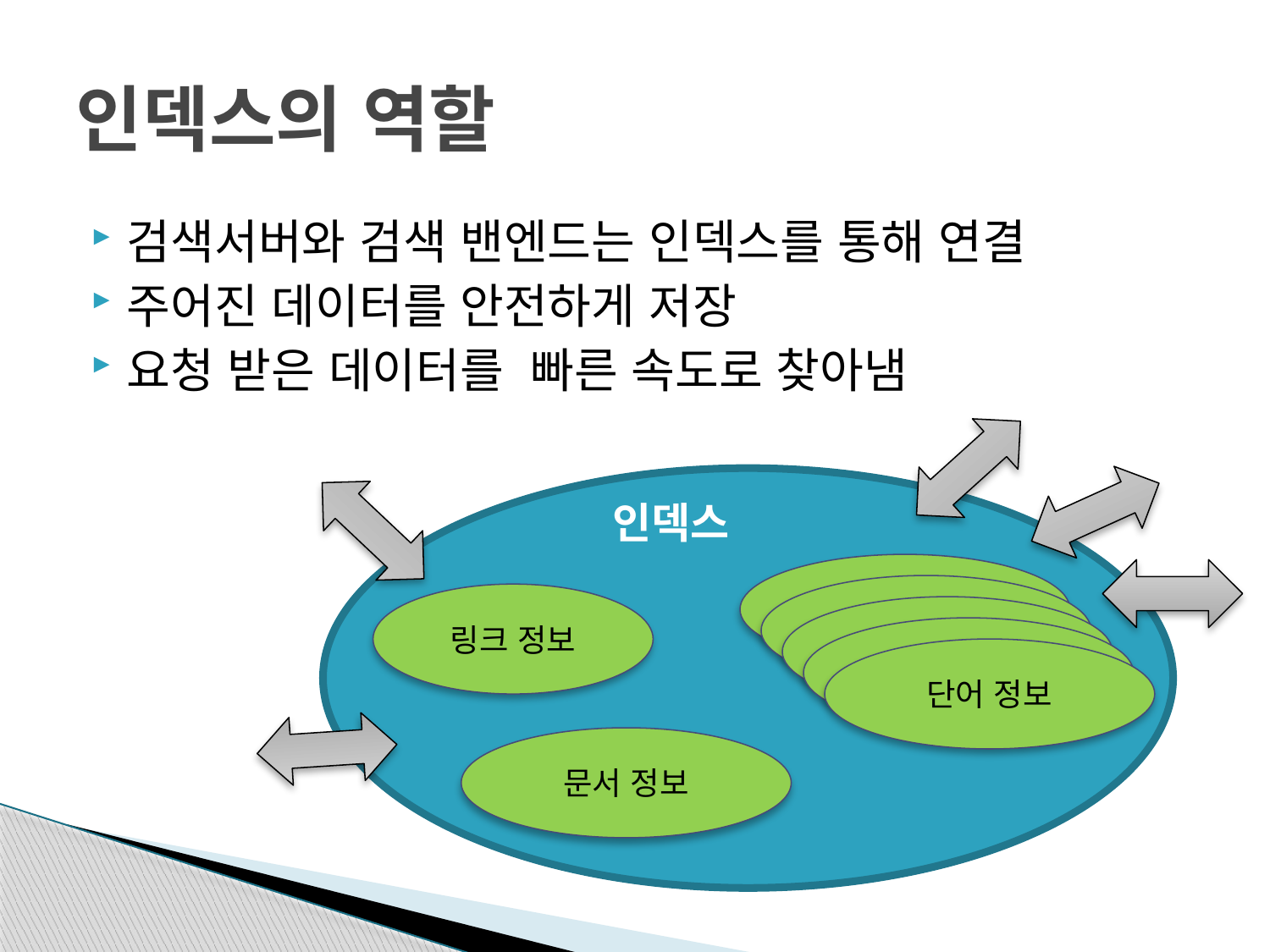

# 인덱스의 역할
검색서버와 검색 밴엔드는 인덱스를 통해 연결
주어진 데이터를 안전하게 저장
요청 받은 데이터를  빠른 속도로 찾아냄

인덱스

링크 정보

단어 정보

문서 정보